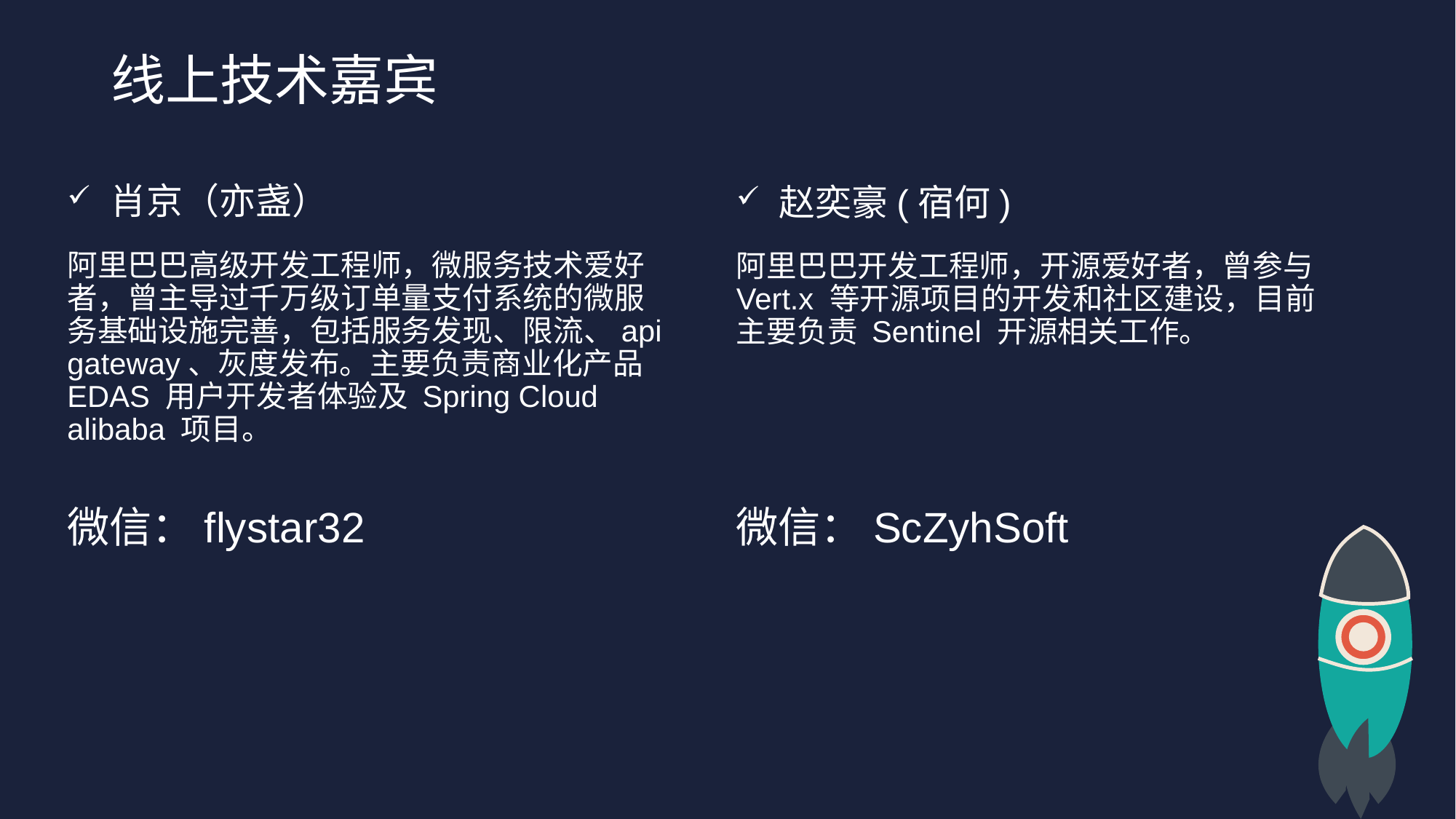

# 线上技术嘉宾
肖京（亦盏）
阿里巴巴高级开发工程师，微服务技术爱好者，曾主导过千万级订单量支付系统的微服务基础设施完善，包括服务发现、限流、api gateway、灰度发布。主要负责商业化产品 EDAS 用户开发者体验及 Spring Cloud alibaba 项目。
赵奕豪(宿何)
阿里巴巴开发工程师，开源爱好者，曾参与 Vert.x 等开源项目的开发和社区建设，目前主要负责 Sentinel 开源相关工作。
微信：flystar32
微信：ScZyhSoft